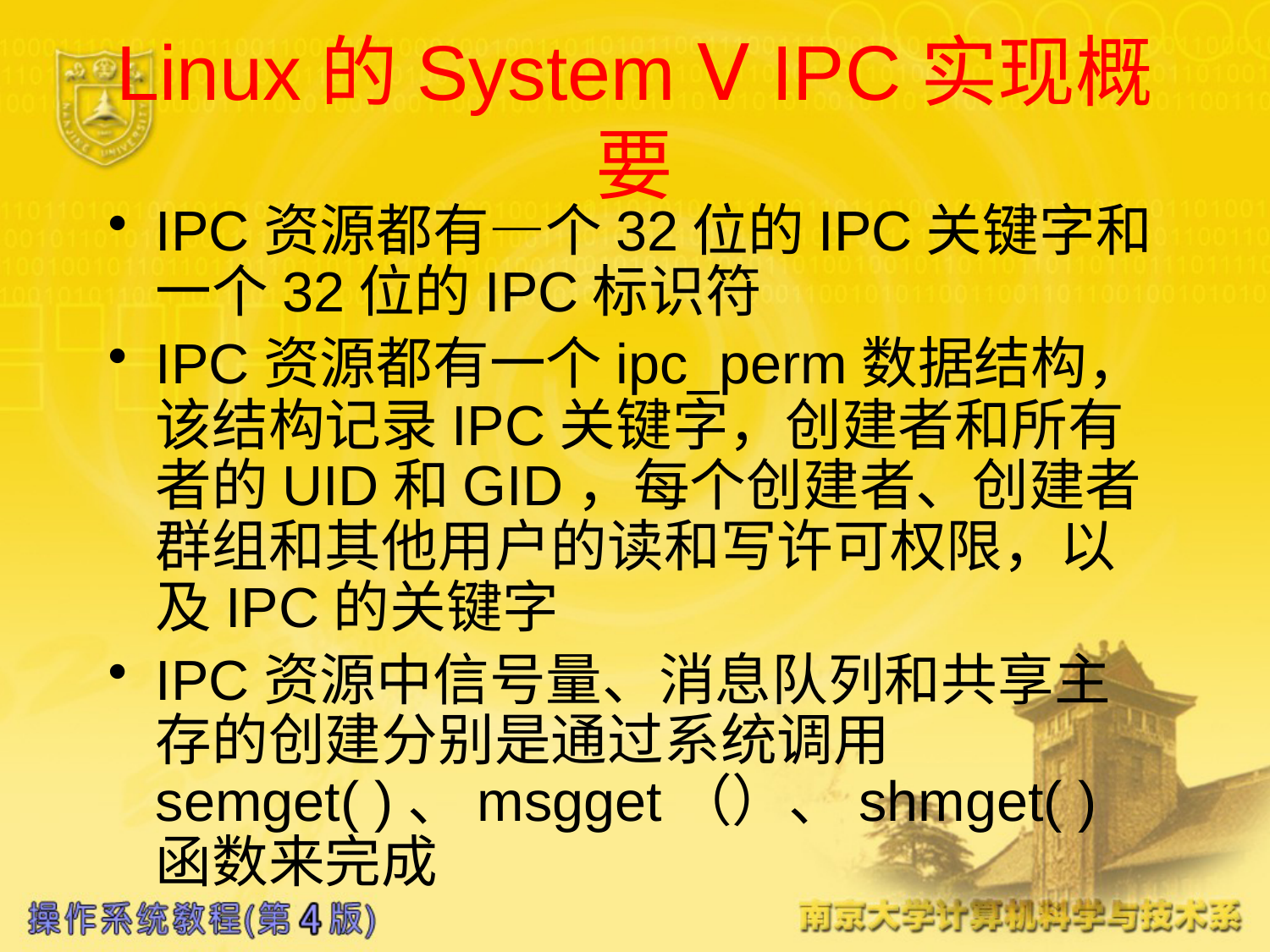

# Linux的System Ⅴ IPC实现概要
IPC资源都有—个32位的IPC关键字和一个32位的IPC标识符
IPC资源都有一个ipc_perm数据结构，该结构记录IPC关键字，创建者和所有者的UID和GID，每个创建者、创建者群组和其他用户的读和写许可权限，以及IPC的关键字
IPC资源中信号量、消息队列和共享主存的创建分别是通过系统调用semget( )、msgget（）、shmget( )函数来完成